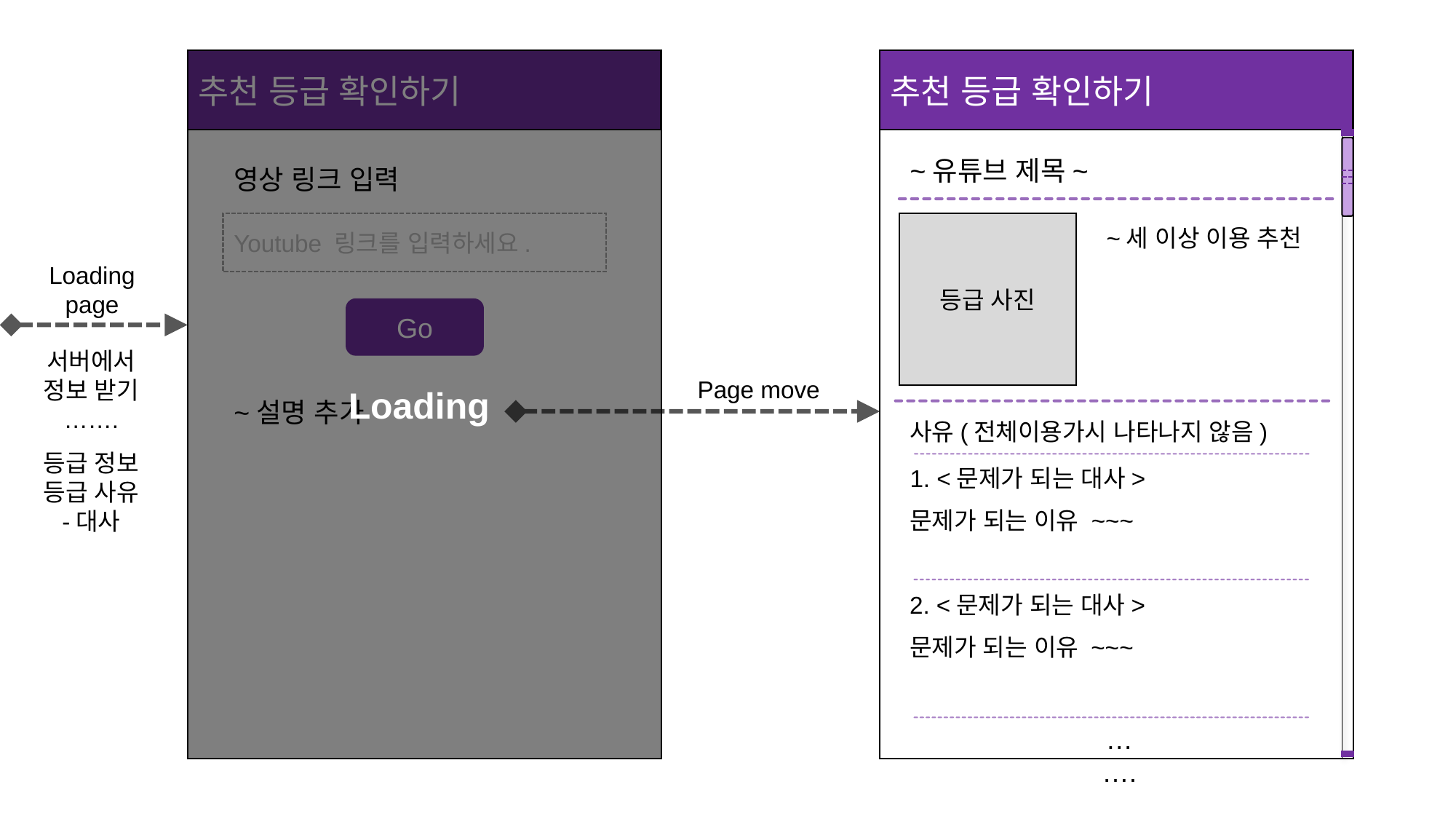

#

Loading

추천 등급 확인하기
추천 등급 확인하기

~유튜브 제목~
영상 링크 입력
Youtube 링크를 입력하세요.
등급 사진

~세 이상 이용 추천
Loading
page
Go
서버에서
정보 받기
…….

등급 정보
등급 사유
-대사

Page move
~설명 추가
사유(전체이용가시 나타나지 않음)
1. <문제가 되는 대사>
문제가 되는 이유 ~~~
2. <문제가 되는 대사>
문제가 되는 이유 ~~~
…….